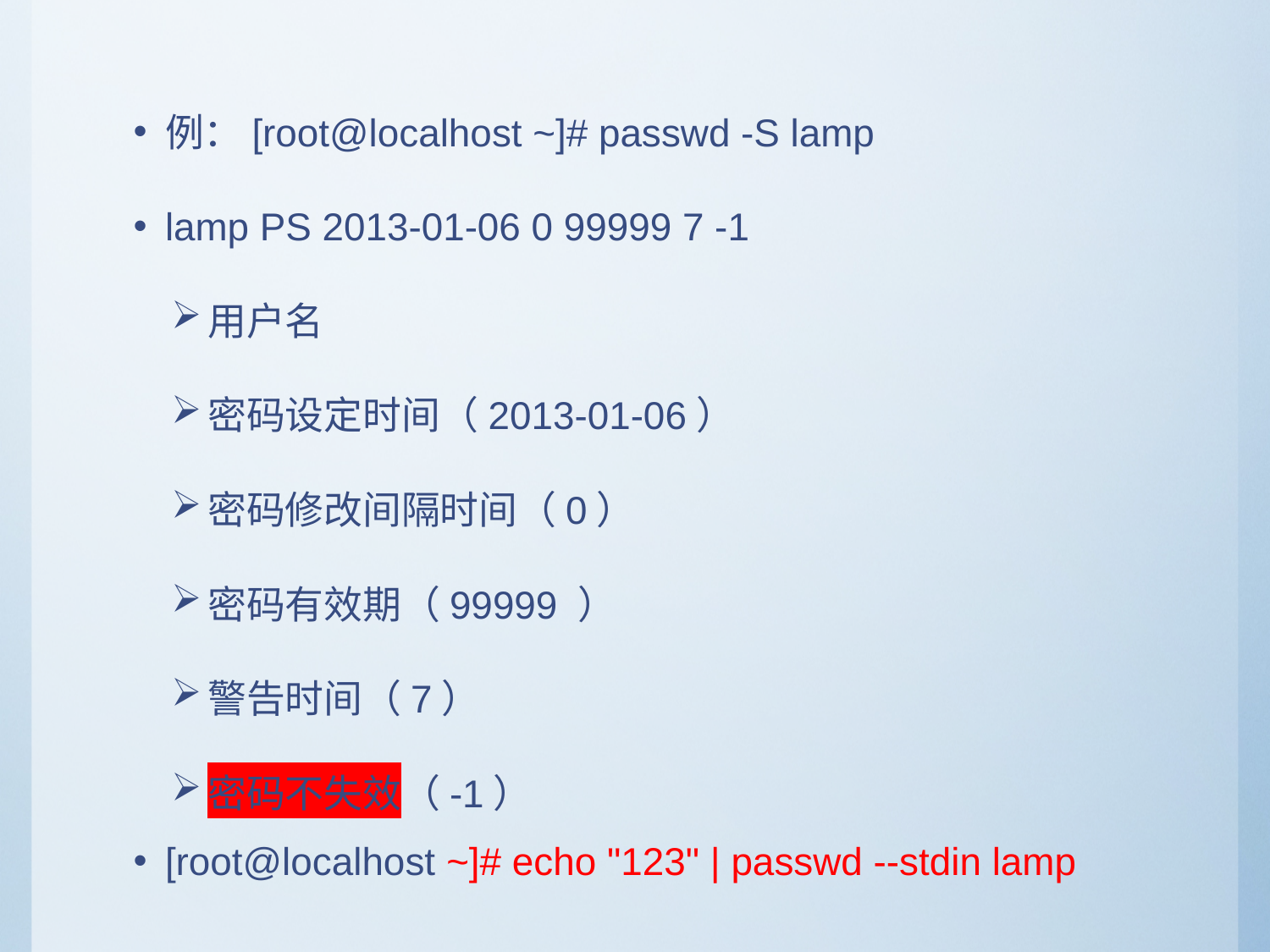

例：[root@localhost ~]# passwd -S lamp
lamp PS 2013-01-06 0 99999 7 -1
用户名
密码设定时间（2013-01-06）
密码修改间隔时间（0）
密码有效期（99999 ）
警告时间（7）
密码不失效（-1）
[root@localhost ~]# echo "123" | passwd --stdin lamp